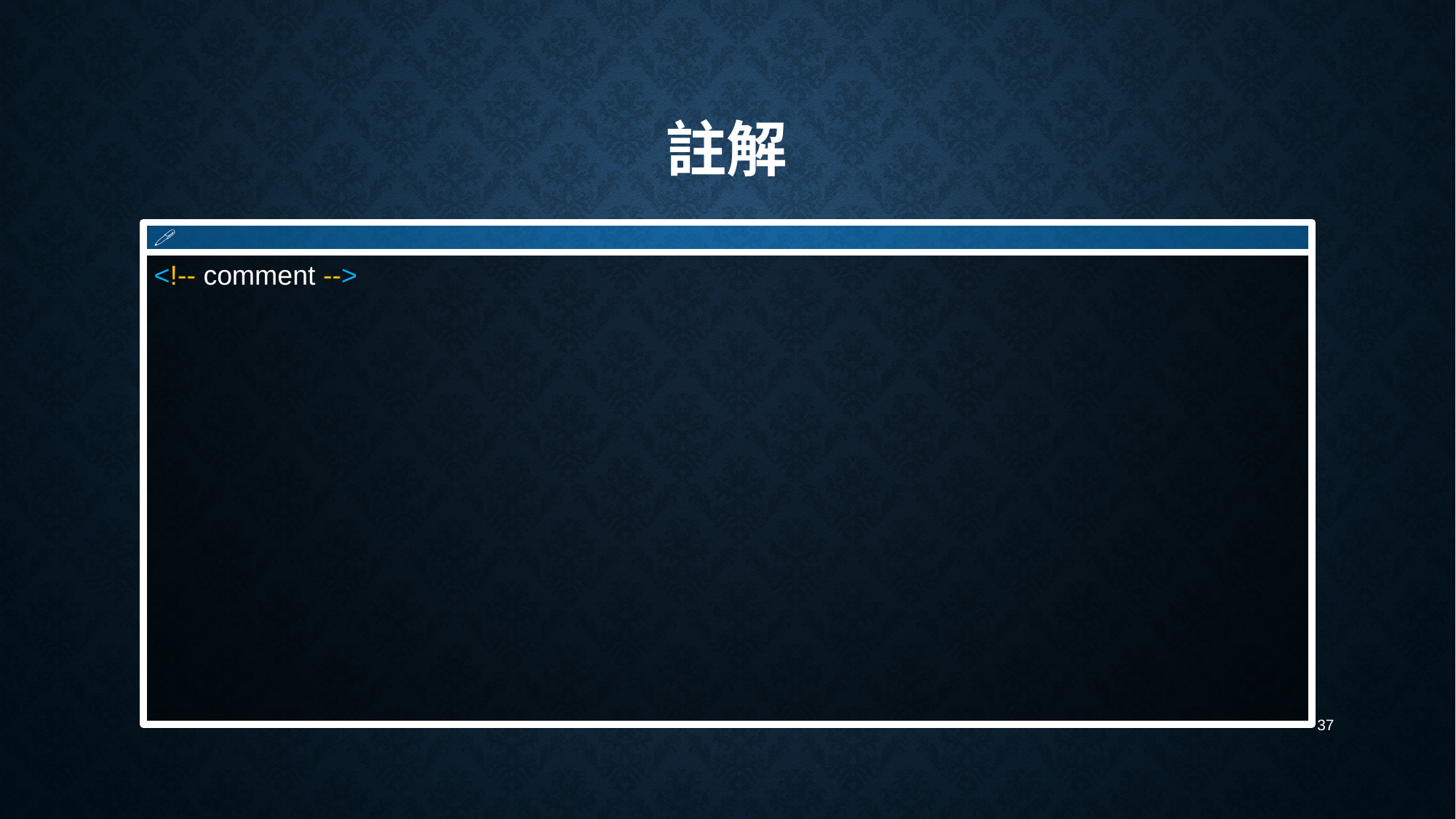

# 註解
🖊
<!-- comment -->
37